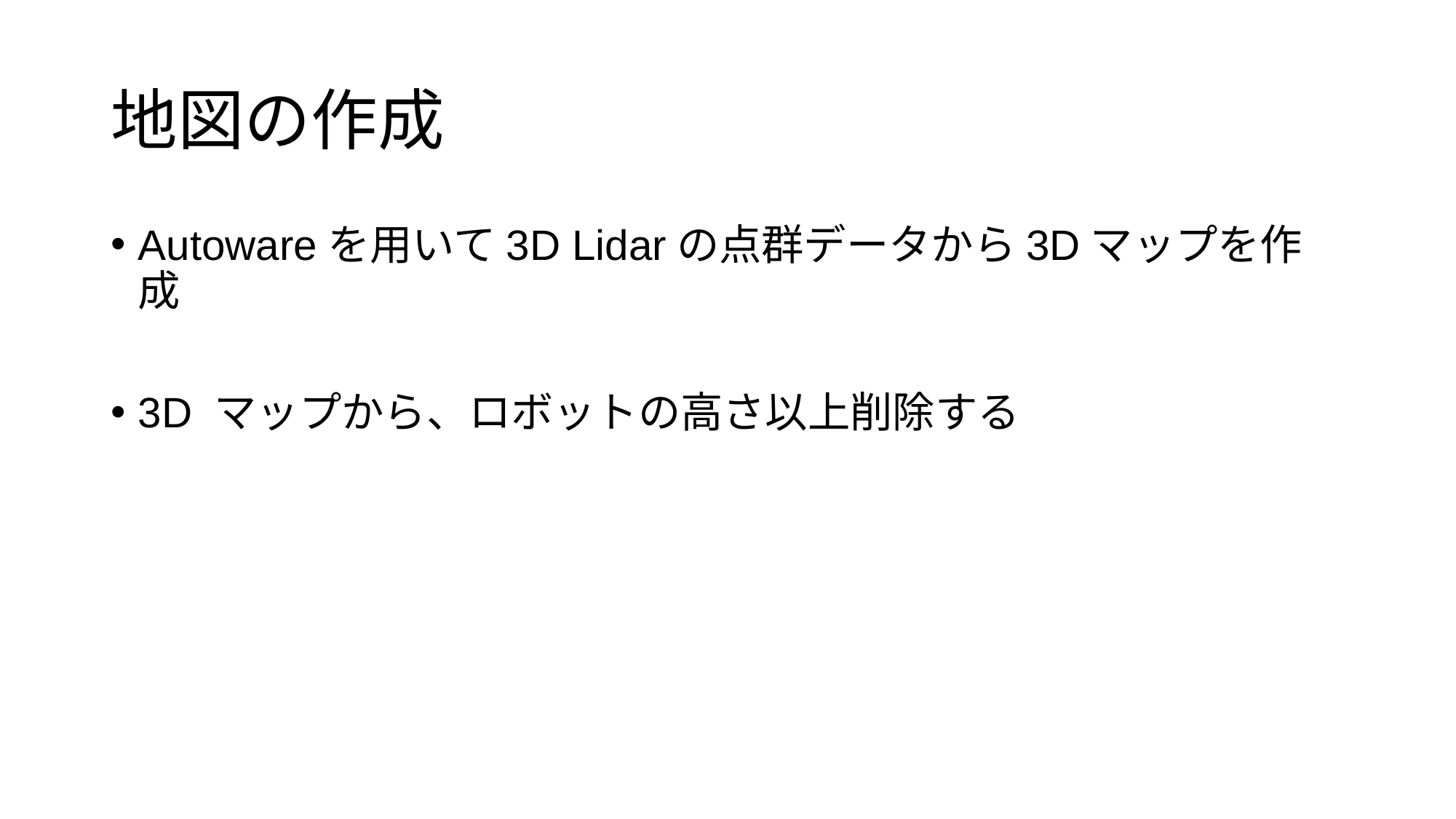

# 地図の作成
Autowareを用いて3D Lidarの点群データから3Dマップを作成

3D マップから、ロボットの高さ以上削除する